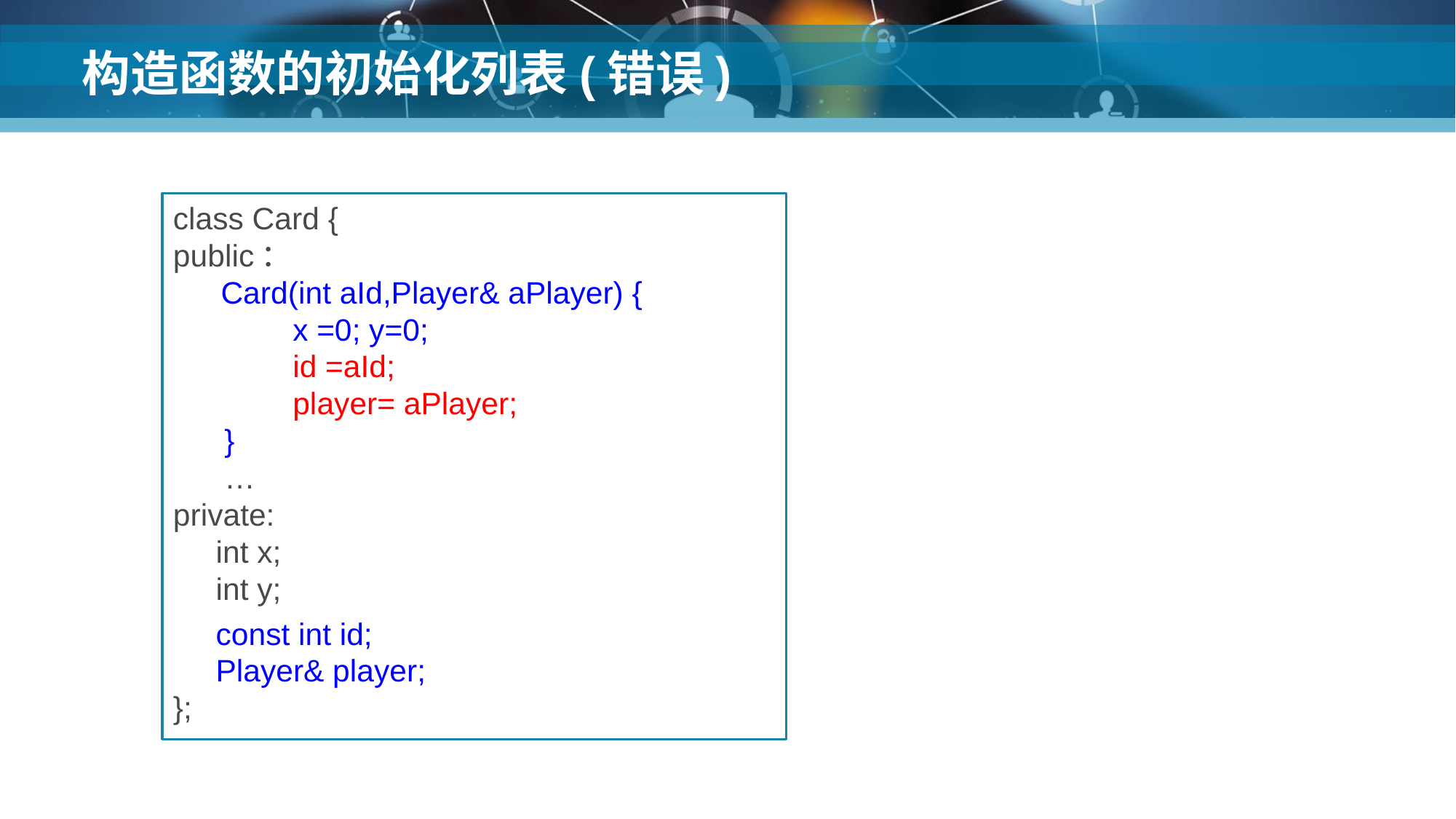

# 构造函数的初始化列表(错误)
class Card {
public：
      Card(int aId,Player& aPlayer) {
              x =0; y=0;
              id =aId;
              player= aPlayer;
      }
      …
private:
     int x;
     int y;
     const int id;
     Player& player;
};